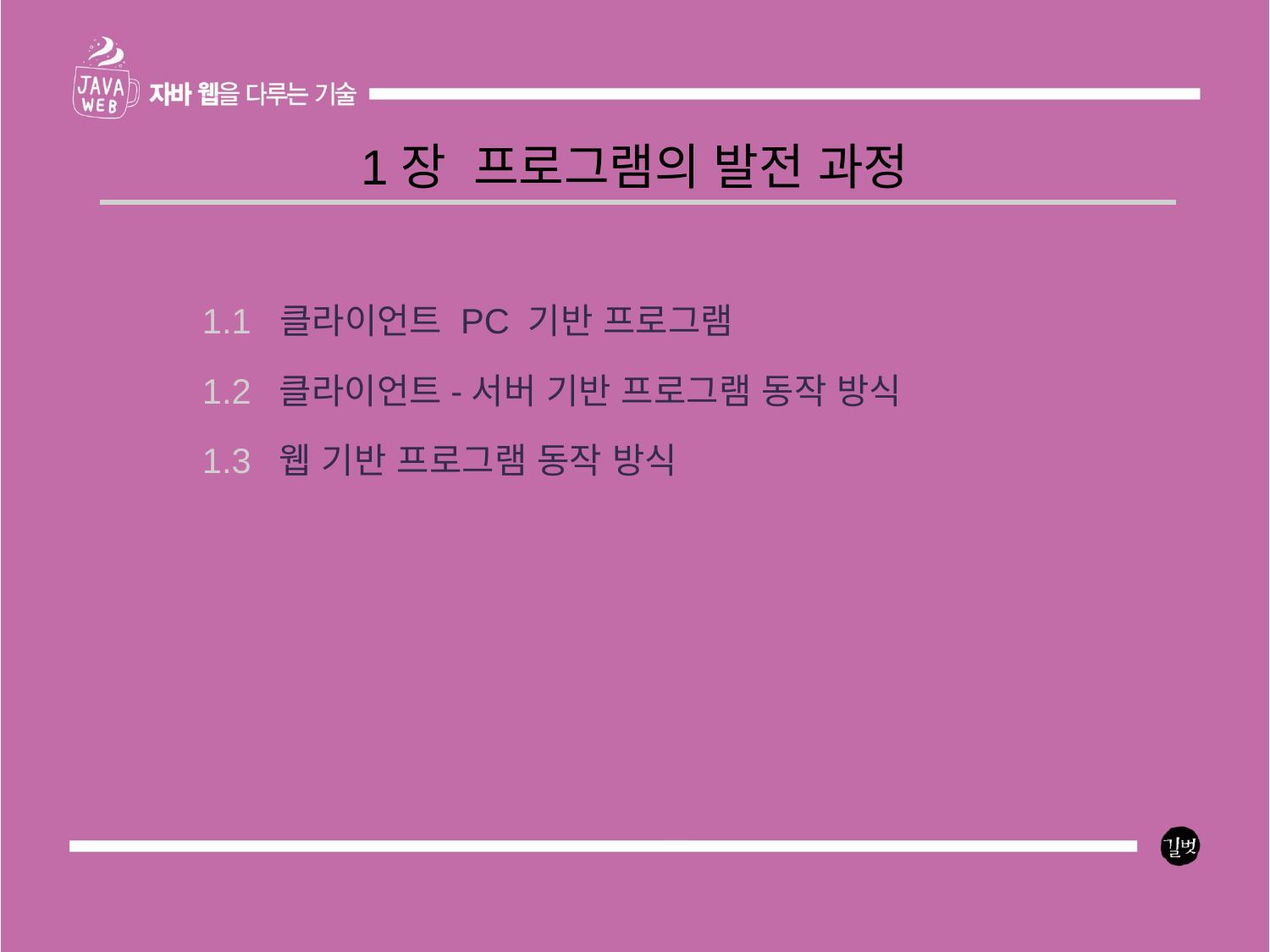

1장  프로그램의 발전 과정
1.1  클라이언트 PC 기반 프로그램
1.2  클라이언트-서버 기반 프로그램 동작 방식
1.3  웹 기반 프로그램 동작 방식